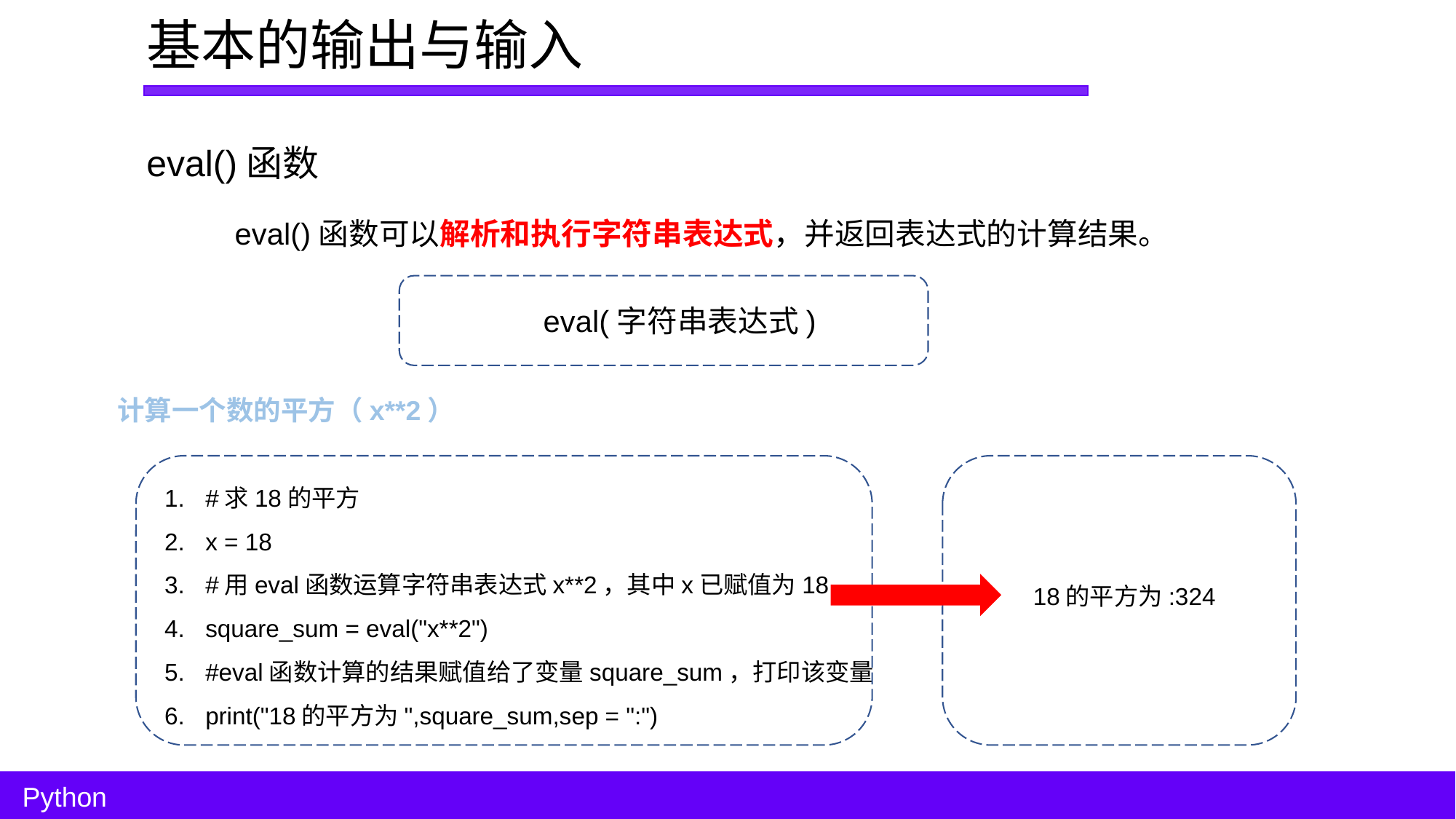

基本的输出与输入
eval()函数
eval()函数可以解析和执行字符串表达式，并返回表达式的计算结果。

eval(字符串表达式)
计算一个数的平方（x**2）

#求18的平方
x = 18
#用eval函数运算字符串表达式x**2，其中x已赋值为18
square_sum = eval("x**2")
#eval函数计算的结果赋值给了变量square_sum，打印该变量
print("18的平方为",square_sum,sep = ":")

18的平方为:324